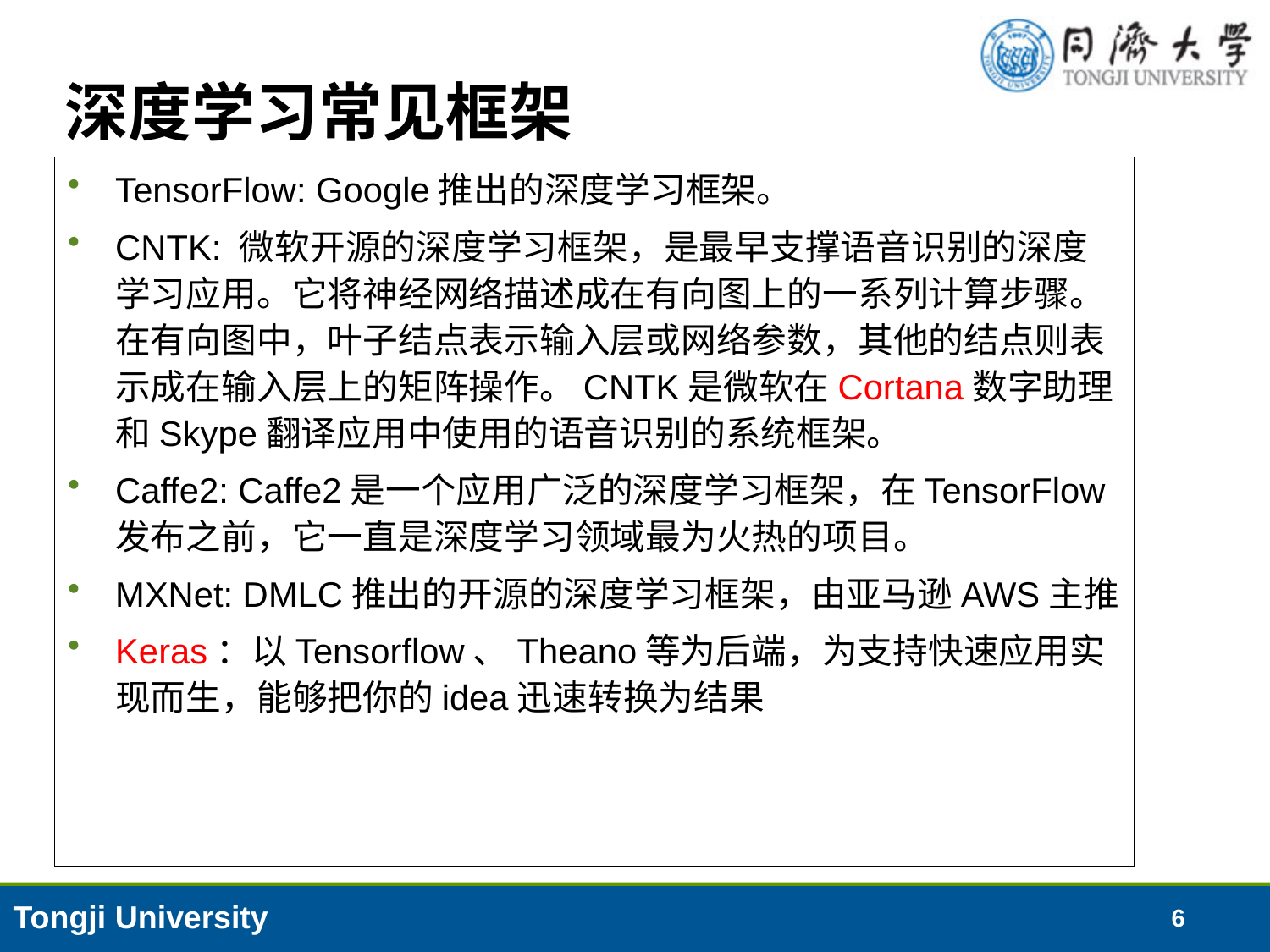

# 深度学习常见框架
TensorFlow: Google推出的深度学习框架。
CNTK: 微软开源的深度学习框架，是最早支撑语音识别的深度学习应用。它将神经网络描述成在有向图上的一系列计算步骤。在有向图中，叶子结点表示输入层或网络参数，其他的结点则表示成在输入层上的矩阵操作。CNTK是微软在Cortana数字助理和Skype翻译应用中使用的语音识别的系统框架。
Caffe2: Caffe2是一个应用广泛的深度学习框架，在TensorFlow发布之前，它一直是深度学习领域最为火热的项目。
MXNet: DMLC推出的开源的深度学习框架，由亚马逊AWS主推
Keras：以Tensorflow、Theano等为后端，为支持快速应用实现而生，能够把你的idea迅速转换为结果